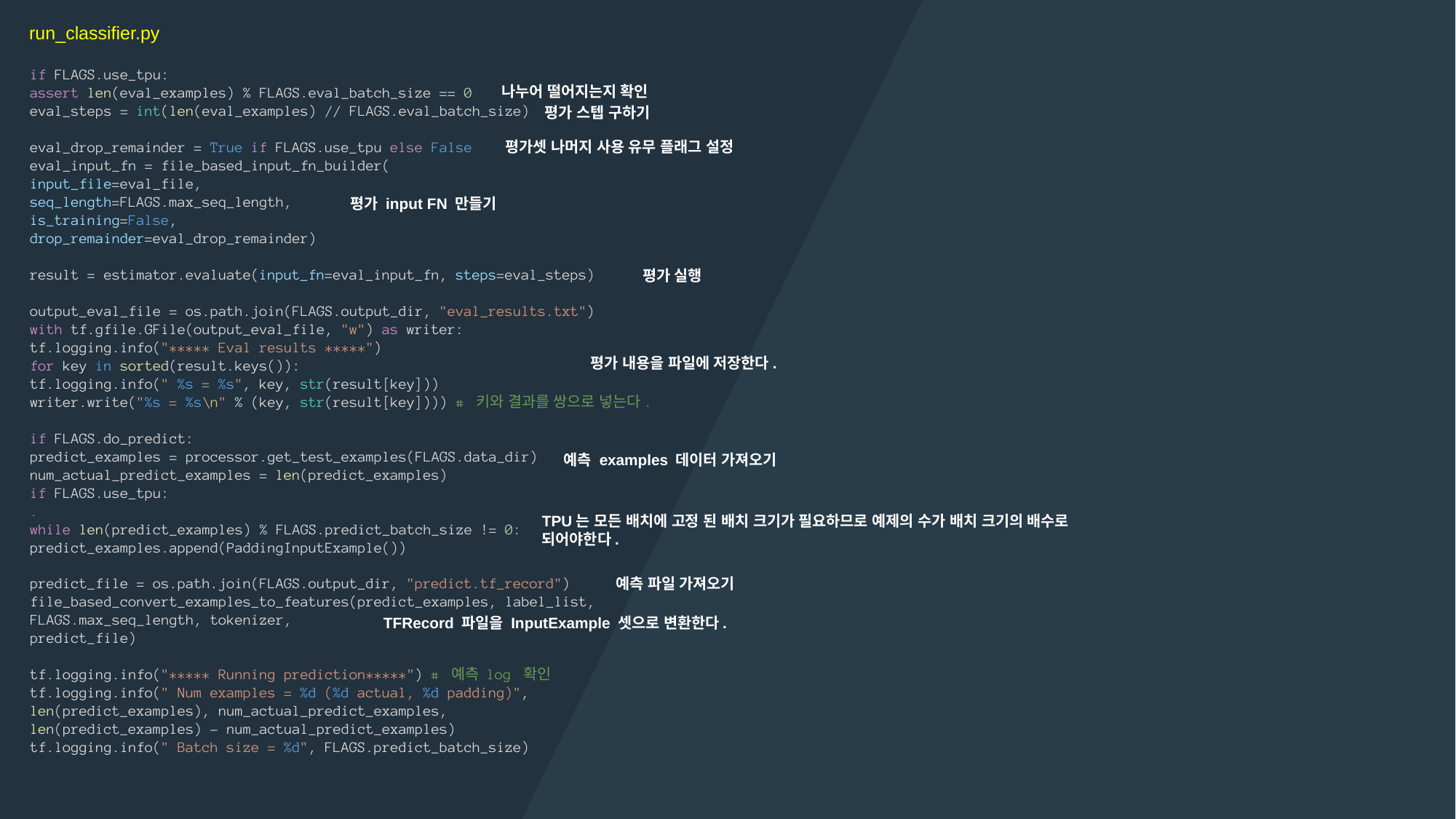

run_classifier.py
if FLAGS.use_tpu:
assert len(eval_examples) % FLAGS.eval_batch_size == 0
eval_steps = int(len(eval_examples) // FLAGS.eval_batch_size)
eval_drop_remainder = True if FLAGS.use_tpu else False
eval_input_fn = file_based_input_fn_builder(
input_file=eval_file,
seq_length=FLAGS.max_seq_length,
is_training=False,
drop_remainder=eval_drop_remainder)
result = estimator.evaluate(input_fn=eval_input_fn, steps=eval_steps)
output_eval_file = os.path.join(FLAGS.output_dir, "eval_results.txt")
with tf.gfile.GFile(output_eval_file, "w") as writer:
tf.logging.info("***** Eval results *****")
for key in sorted(result.keys()):
tf.logging.info(" %s = %s", key, str(result[key]))
writer.write("%s = %s\n" % (key, str(result[key]))) # 키와 결과를 쌍으로 넣는다.
if FLAGS.do_predict:
predict_examples = processor.get_test_examples(FLAGS.data_dir)
num_actual_predict_examples = len(predict_examples)
if FLAGS.use_tpu:
.
while len(predict_examples) % FLAGS.predict_batch_size != 0:
predict_examples.append(PaddingInputExample())
predict_file = os.path.join(FLAGS.output_dir, "predict.tf_record")
file_based_convert_examples_to_features(predict_examples, label_list,
FLAGS.max_seq_length, tokenizer,
predict_file)
tf.logging.info("***** Running prediction*****") # 예측 log 확인
tf.logging.info(" Num examples = %d (%d actual, %d padding)",
len(predict_examples), num_actual_predict_examples,
len(predict_examples) - num_actual_predict_examples)
tf.logging.info(" Batch size = %d", FLAGS.predict_batch_size)
나누어 떨어지는지 확인
평가 스텝 구하기
평가셋 나머지 사용 유무 플래그 설정
평가 input FN 만들기
평가 실행
평가 내용을 파일에 저장한다.
예측 examples 데이터 가져오기
TPU는 모든 배치에 고정 된 배치 크기가 필요하므로 예제의 수가 배치 크기의 배수로 되어야한다.
예측 파일 가져오기
TFRecord 파일을 InputExample 셋으로 변환한다.